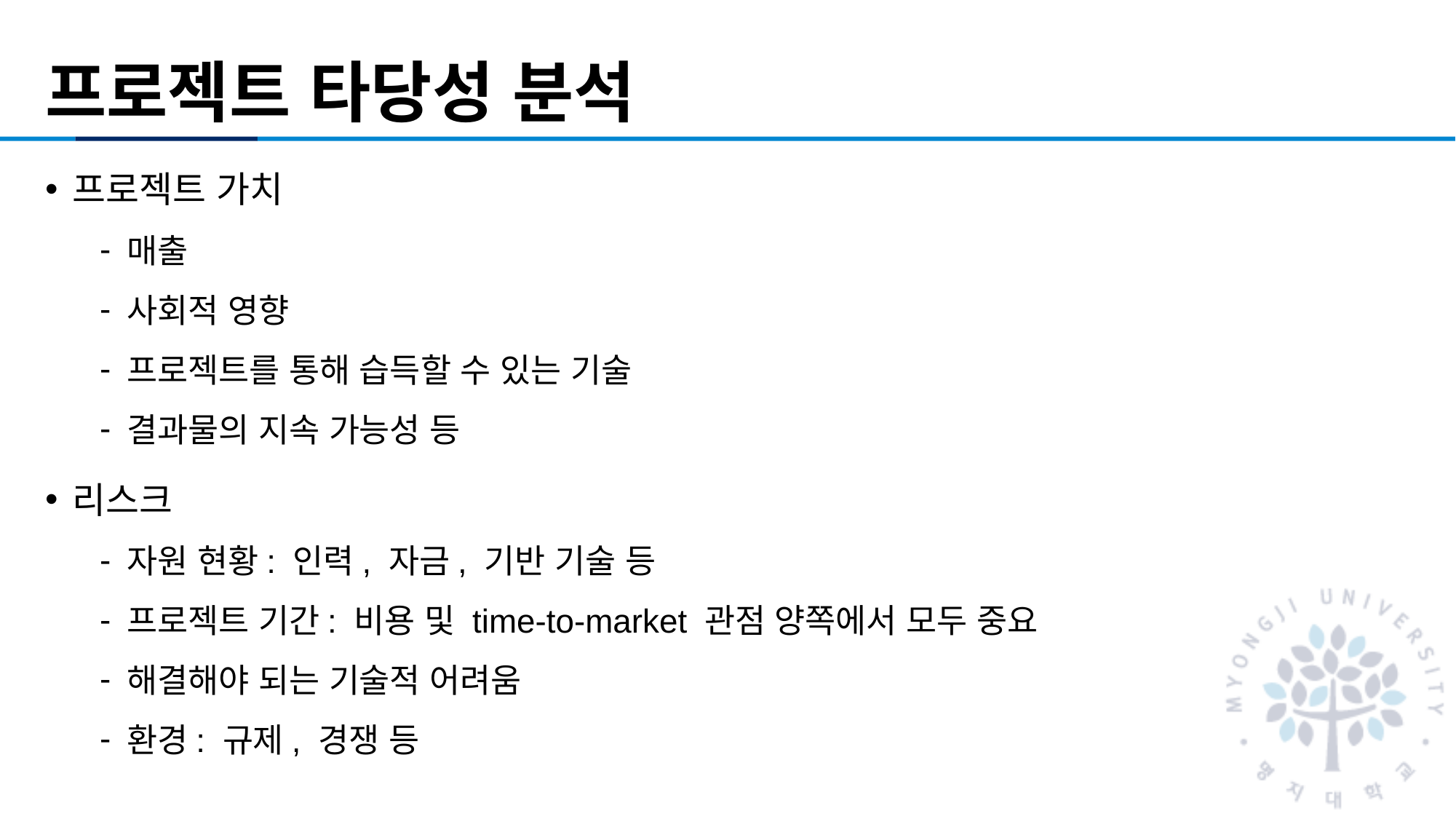

# 프로젝트 타당성 분석
프로젝트 가치
매출
사회적 영향
프로젝트를 통해 습득할 수 있는 기술
결과물의 지속 가능성 등
리스크
자원 현황: 인력, 자금, 기반 기술 등
프로젝트 기간: 비용 및 time-to-market 관점 양쪽에서 모두 중요
해결해야 되는 기술적 어려움
환경: 규제, 경쟁 등